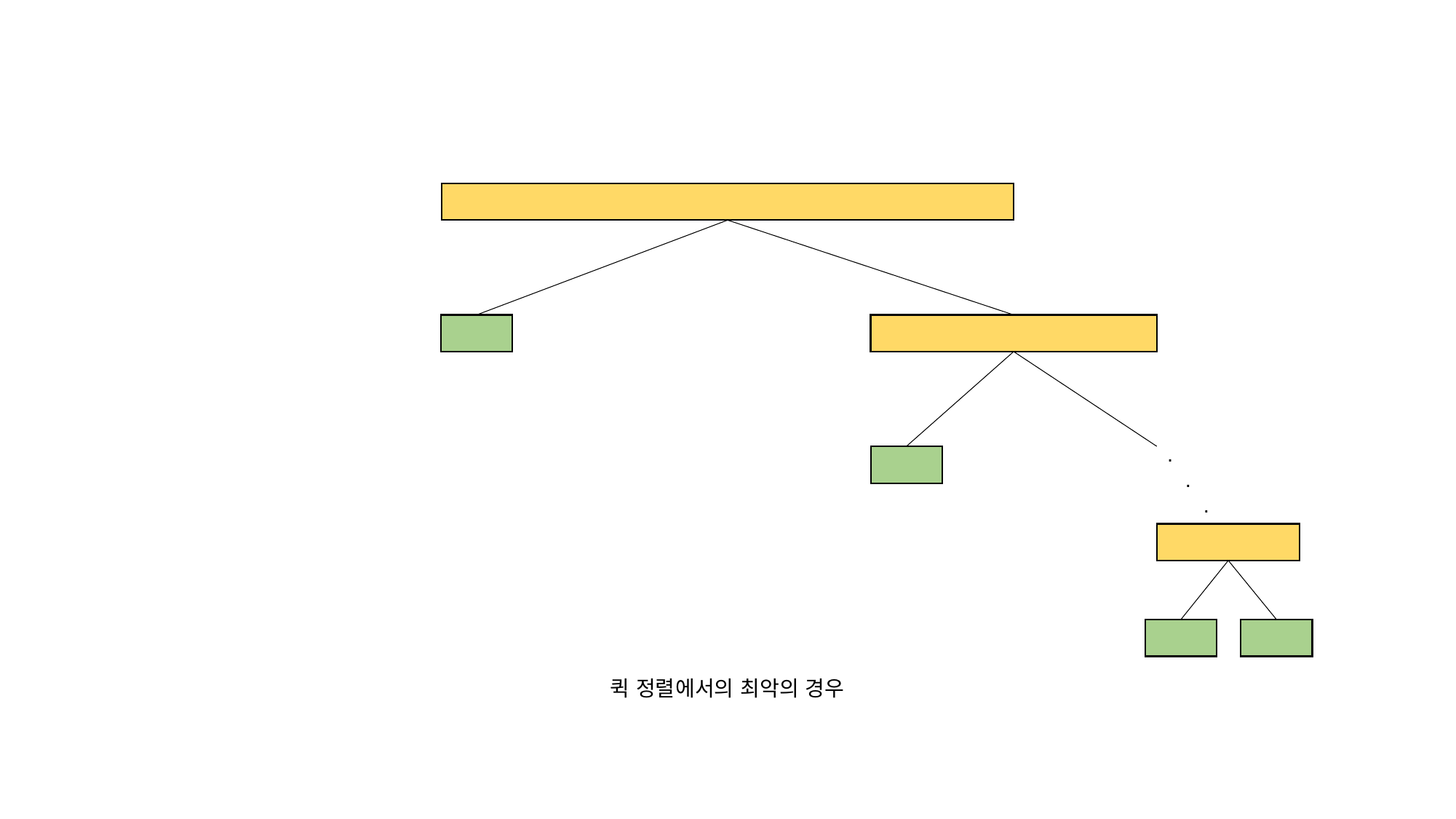

.
      .
            .

퀵 정렬에서의 최악의 경우